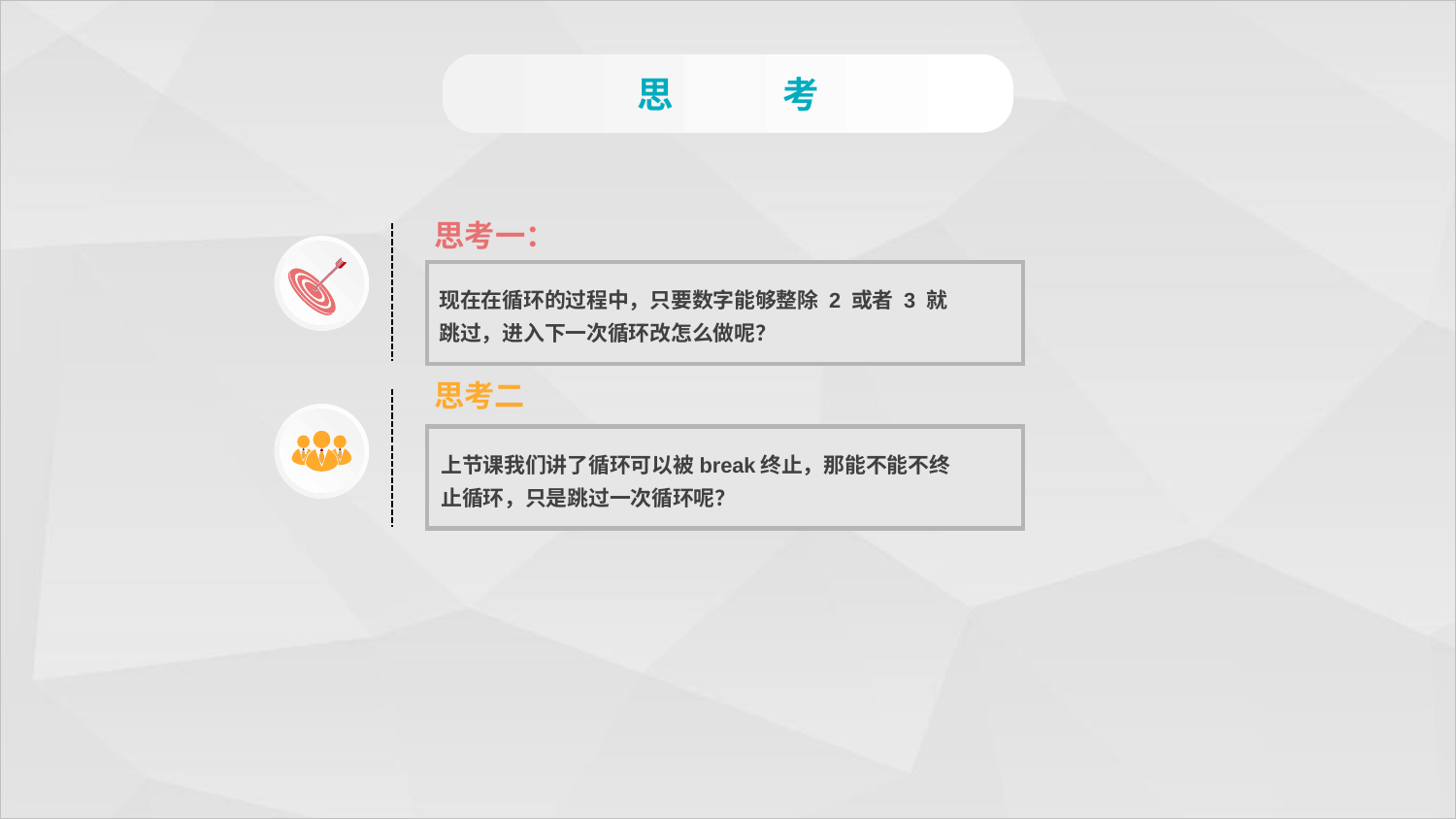

思	考
思考一：

现在在循环的过程中，只要数字能够整除 2 或者 3 就跳过，进入下一次循环改怎么做呢？
思考二

上节课我们讲了循环可以被break终止，那能不能不终止循环，只是跳过一次循环呢？